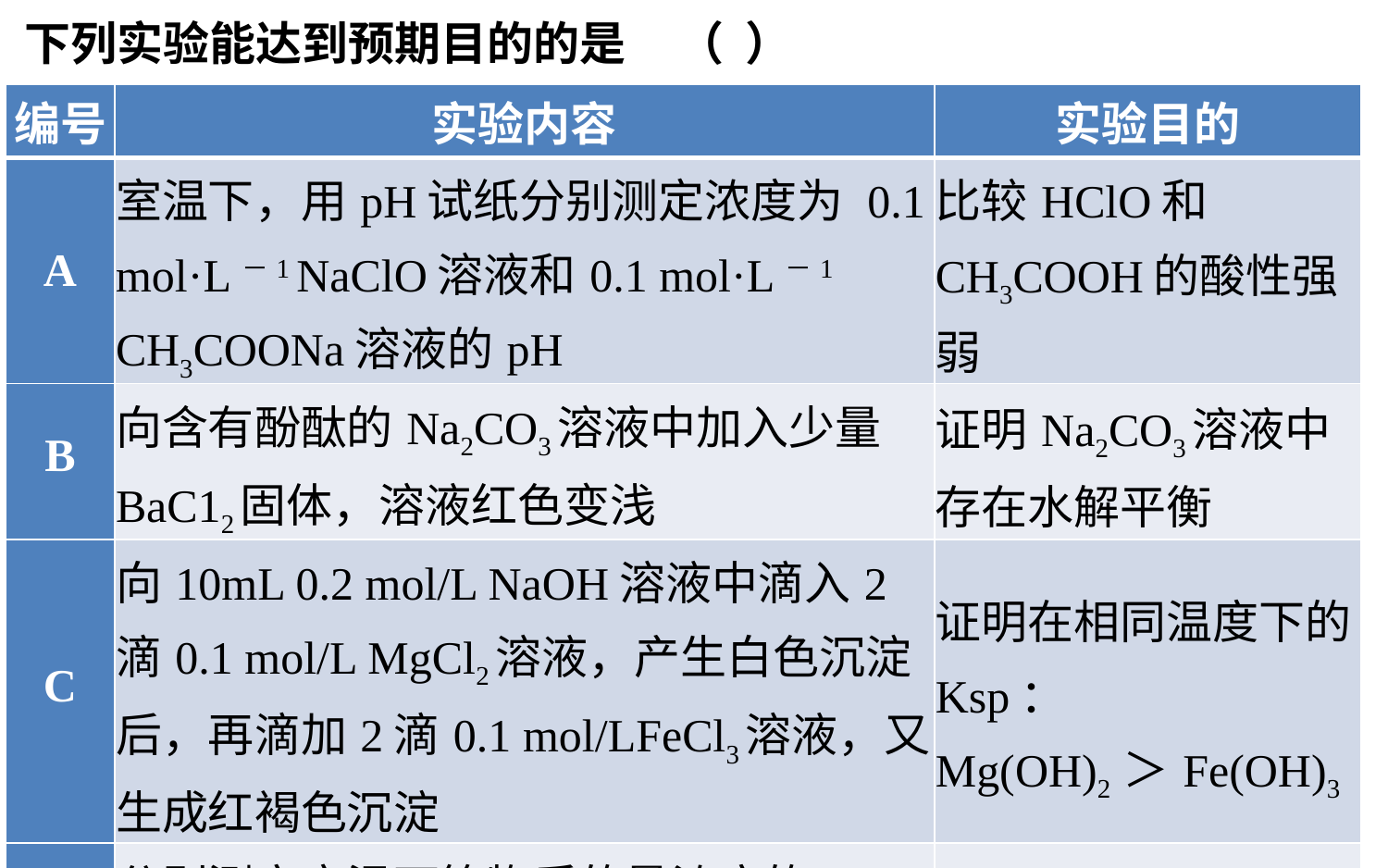

下列实验能达到预期目的的是     （  ）
| 编号 | 实验内容 | 实验目的 |
| --- | --- | --- |
| A | 室温下，用pH试纸分别测定浓度为 0.1 mol·L－1 NaClO溶液和0.1 mol·L－1 CH3COONa溶液的pH | 比较HClO和CH3COOH的酸性强弱 |
| B | 向含有酚酞的Na2CO3溶液中加入少量BaC12固体，溶液红色变浅 | 证明Na2CO3溶液中存在水解平衡 |
| C | 向10mL 0.2 mol/L NaOH溶液中滴入2滴0.1 mol/L MgCl2溶液，产生白色沉淀后，再滴加2滴0.1 mol/LFeCl3溶液，又生成红褐色沉淀 | 证明在相同温度下的Ksp： Mg(OH)2 ＞Fe(OH)3 |
| D | 分别测定室温下等物质的量浓度的Na2SO3与Na2CO3溶液的pH，后者较大 | 证明非金属性S＞C |